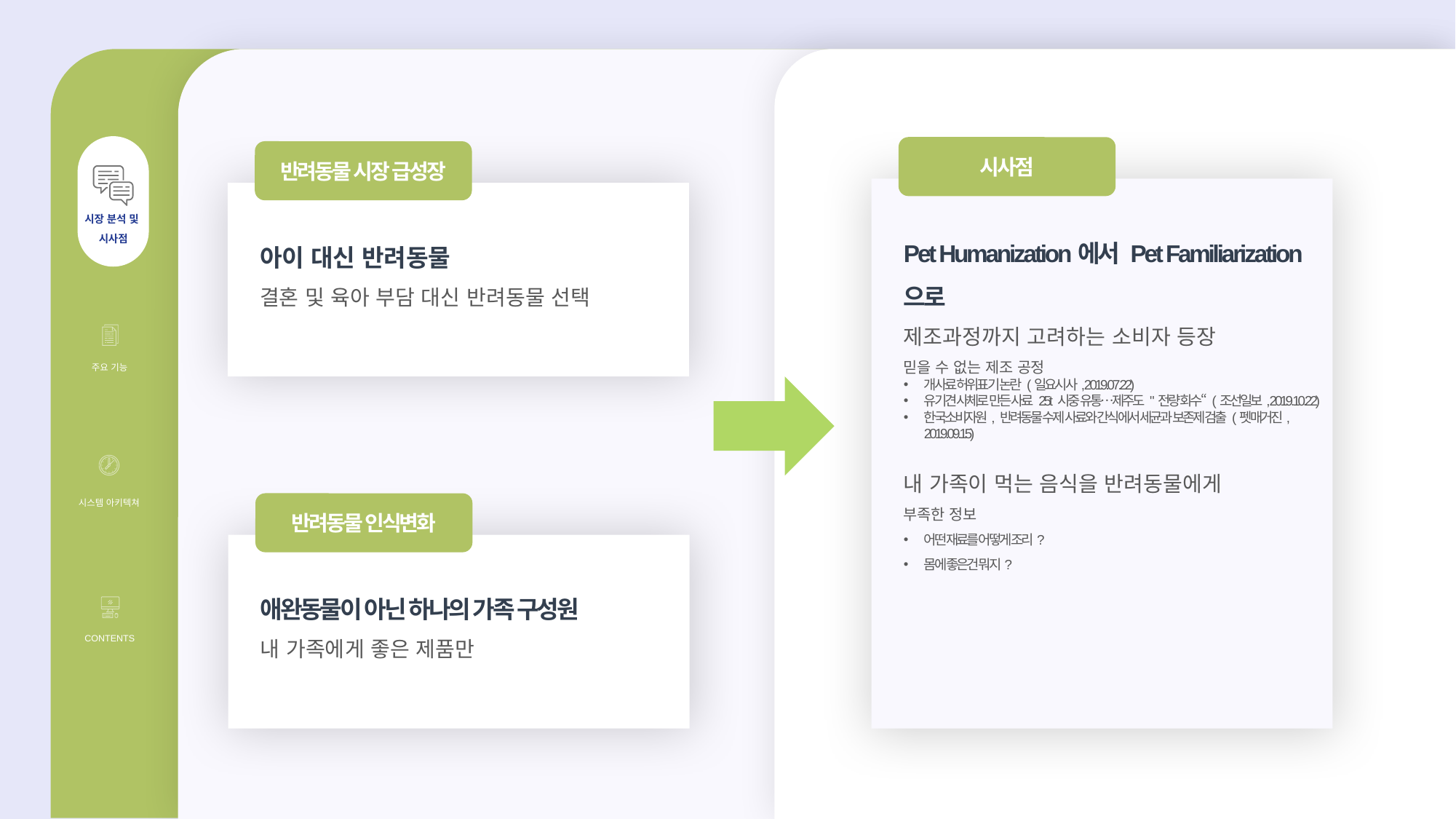

시사점
반려동물 시장 급성장

시장 분석 및
시사점
Pet Humanization에서 Pet Familiarization    으로
제조과정까지 고려하는 소비자 등장
믿을 수 없는 제조 공정
개사료 허위표기 논란 (일요시사, 2019.07.22)
유기견 사체로 만든 사료 25t 시중 유통…제주도 "전량 회수“ (조선일보, 2019.10.22)
한국소비자원, 반려동물 수제 사료와 간식에서 세균과 보존제 검출 (펫매거진, 2019.09.15)

내 가족이 먹는 음식을 반려동물에게
부족한 정보
어떤 재료를 어떻게 조리?
몸에 좋은건 뭐지?

아이 대신 반려동물
결혼 및 육아 부담 대신 반려동물 선택

주요 기능

시스템 아키텍쳐
반려동물 인식변화

애완동물이 아닌 하나의 가족 구성원
내 가족에게 좋은 제품만

CONTENTS